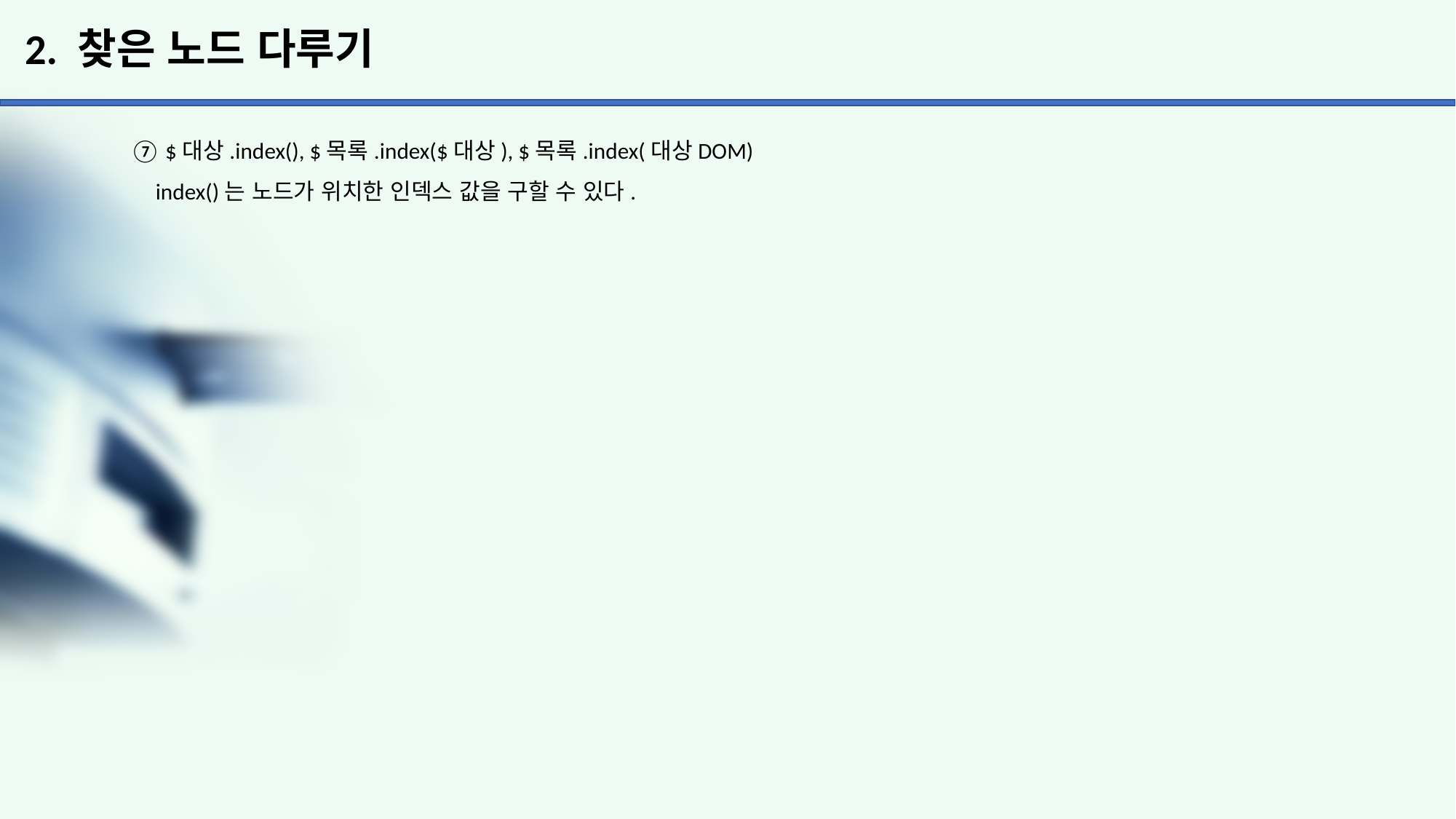

# 2. 찾은 노드 다루기
⑦ $대상.index(), $목록.index($대상), $목록.index(대상DOM)
     index()는 노드가 위치한 인덱스 값을 구할 수 있다.